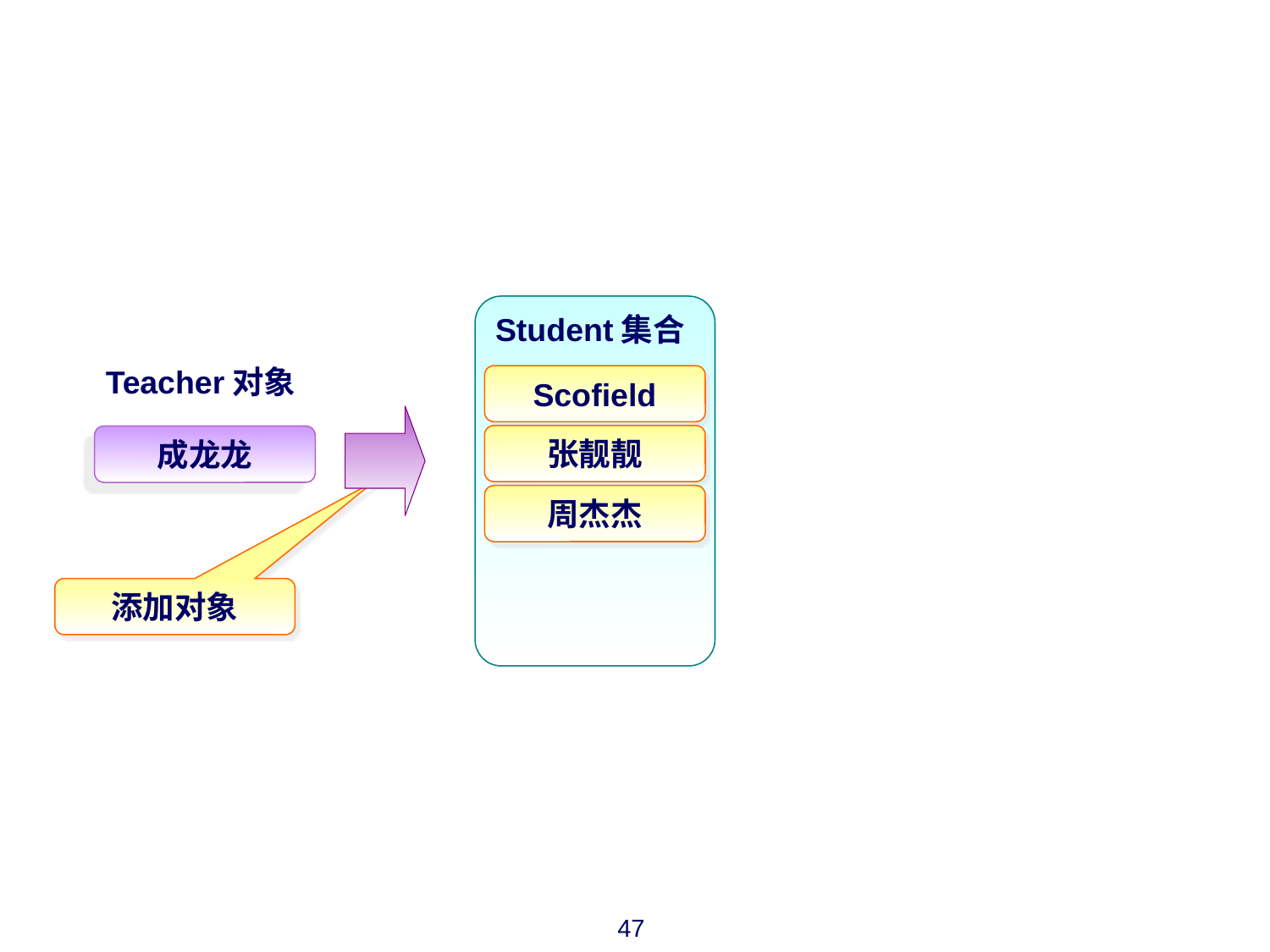

Student集合
Teacher对象
Scofield

张靓靓
成龙龙
周杰杰
添加对象
47